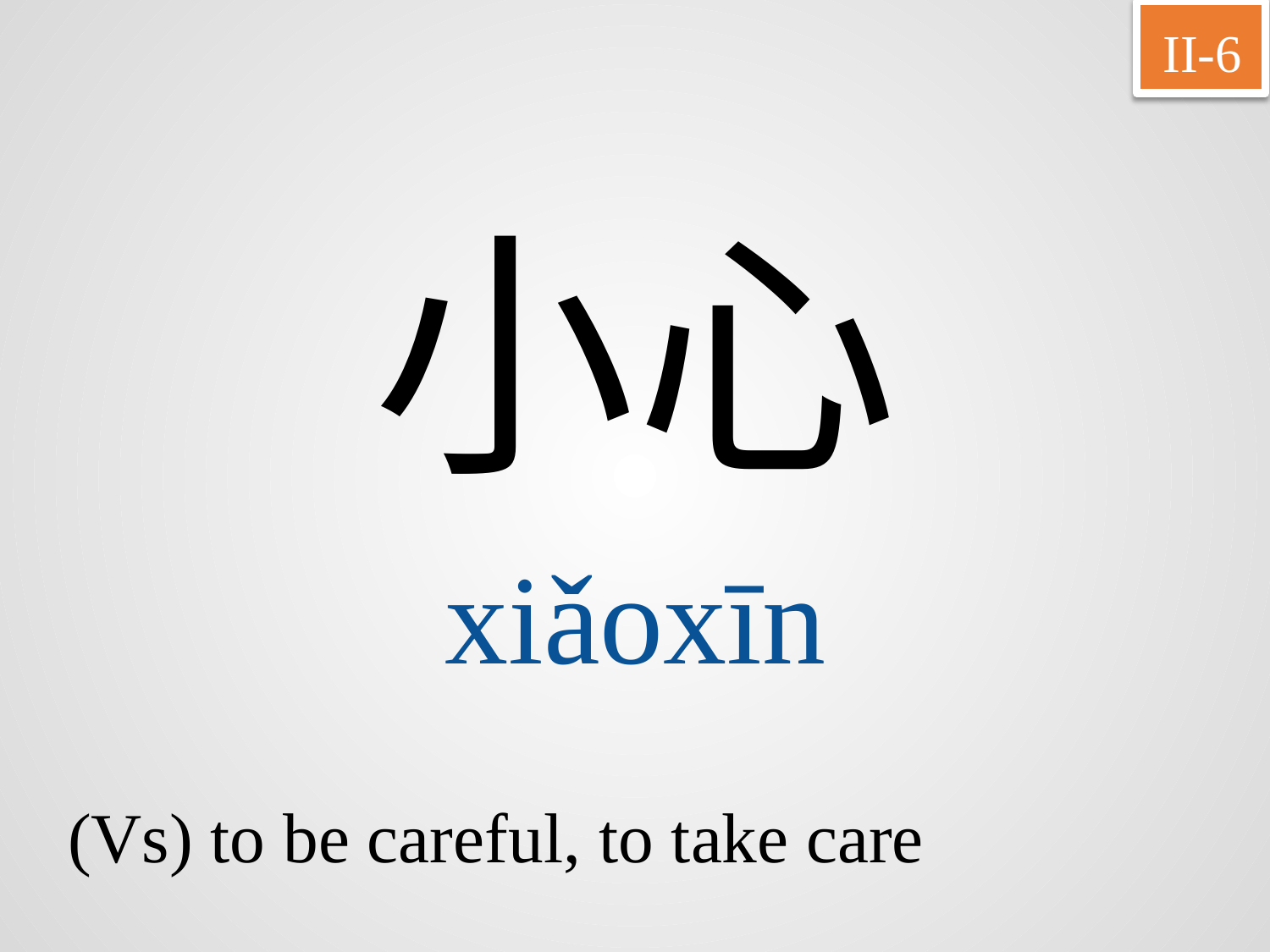

II-6

小心
xiǎoxīn
(Vs) to be careful, to take care